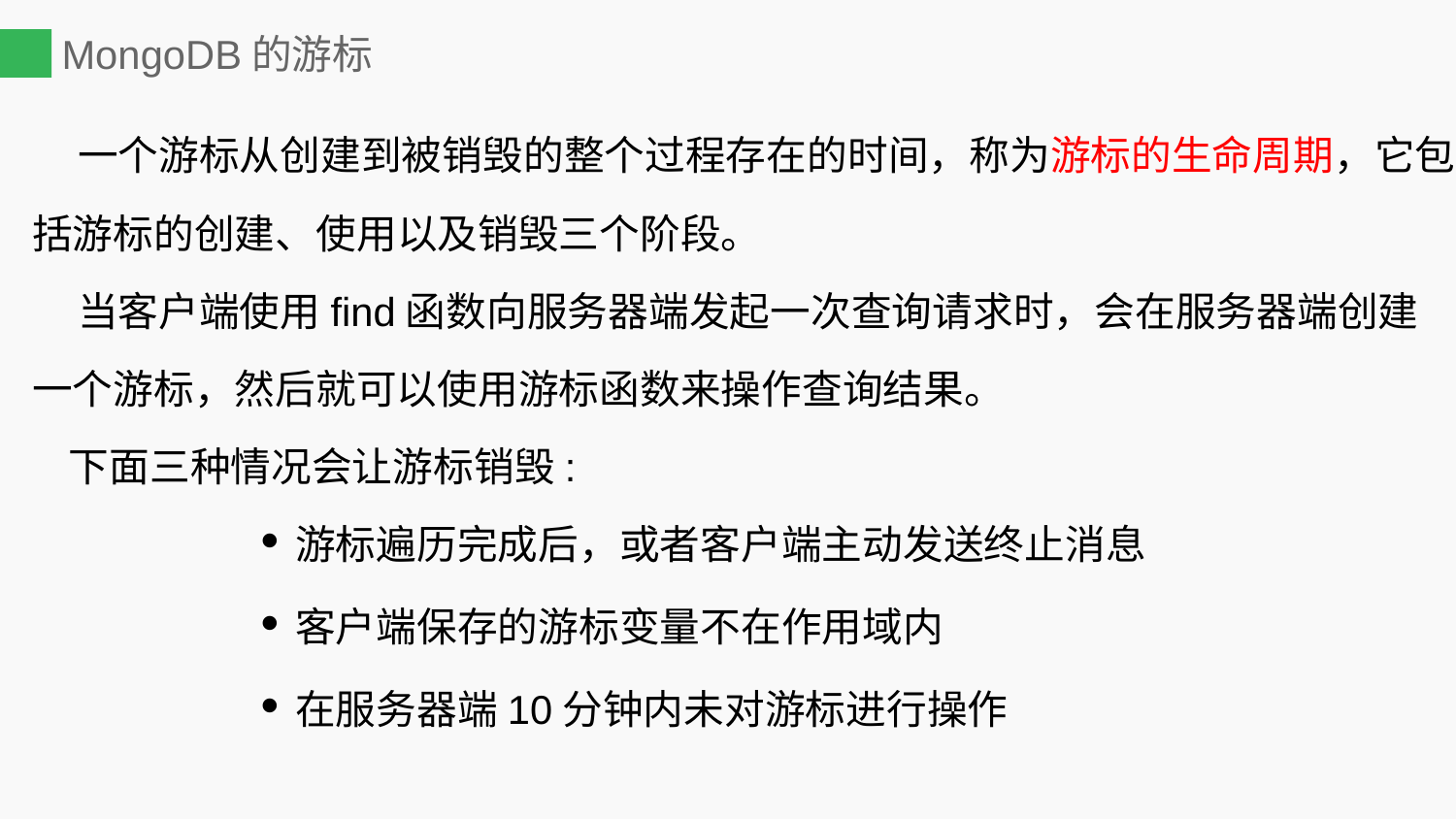

# MongoDB的游标
    一个游标从创建到被销毁的整个过程存在的时间，称为游标的生命周期，它包括游标的创建、使用以及销毁三个阶段。
    当客户端使用find函数向服务器端发起一次查询请求时，会在服务器端创建一个游标，然后就可以使用游标函数来操作查询结果。
   下面三种情况会让游标销毁:

游标遍历完成后，或者客户端主动发送终止消息
客户端保存的游标变量不在作用域内
在服务器端10分钟内未对游标进行操作